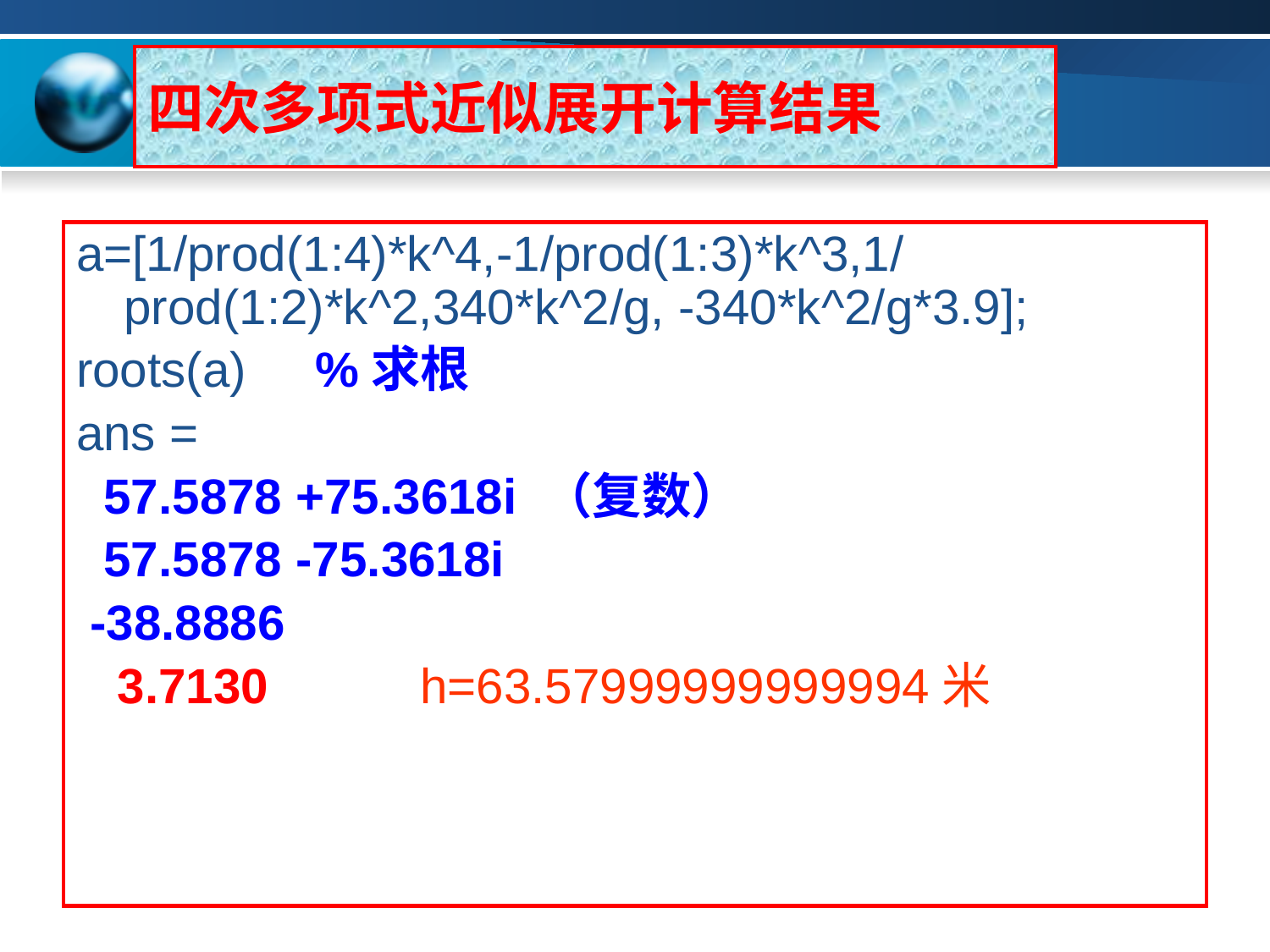

四次多项式近似展开计算结果
a=[1/prod(1:4)*k^4,-1/prod(1:3)*k^3,1/prod(1:2)*k^2,340*k^2/g, -340*k^2/g*3.9];
roots(a)     %求根
ans =
  57.5878 +75.3618i （复数）
  57.5878 -75.3618i
 -38.8886
   3.7130           h=63.57999999999994米